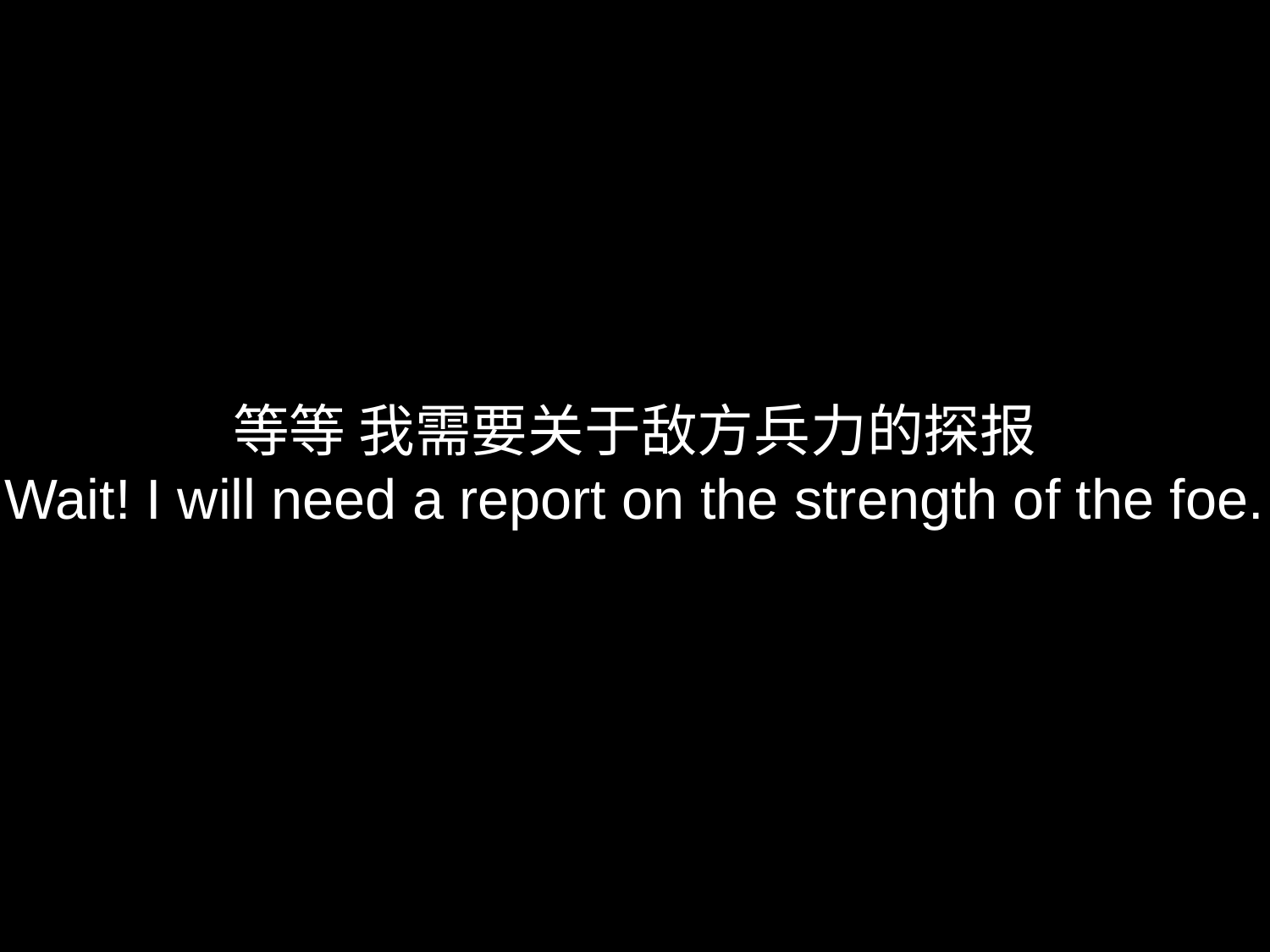

等等 我需要关于敌方兵力的探报
Wait! I will need a report on the strength of the foe.